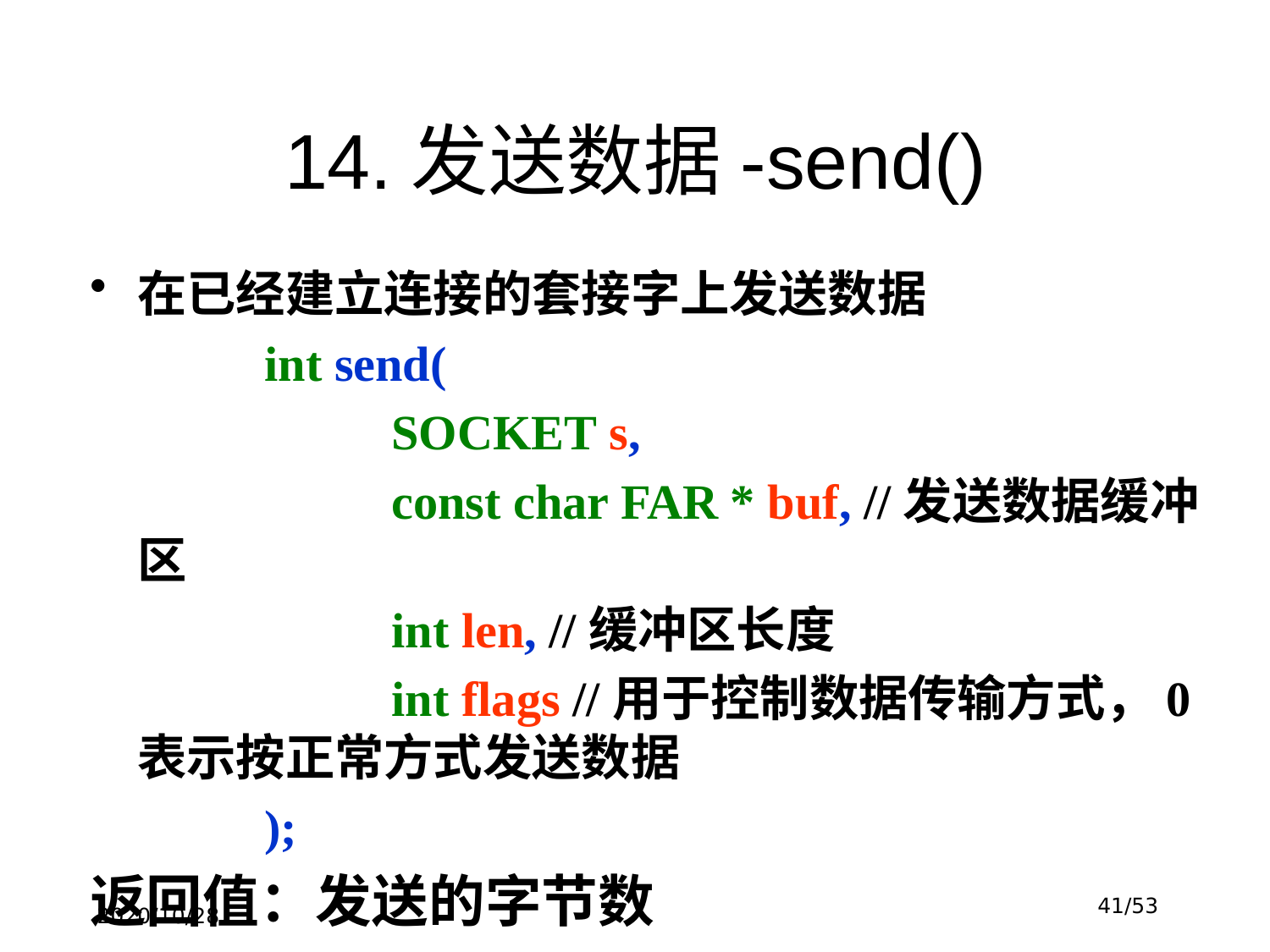

14.发送数据-send()
在已经建立连接的套接字上发送数据
		int send(
			SOCKET s,
			const char FAR * buf, //发送数据缓冲区
			int len, //缓冲区长度
			int flags //用于控制数据传输方式，0表示按正常方式发送数据
		);
返回值：发送的字节数
41/53
2020/10/28